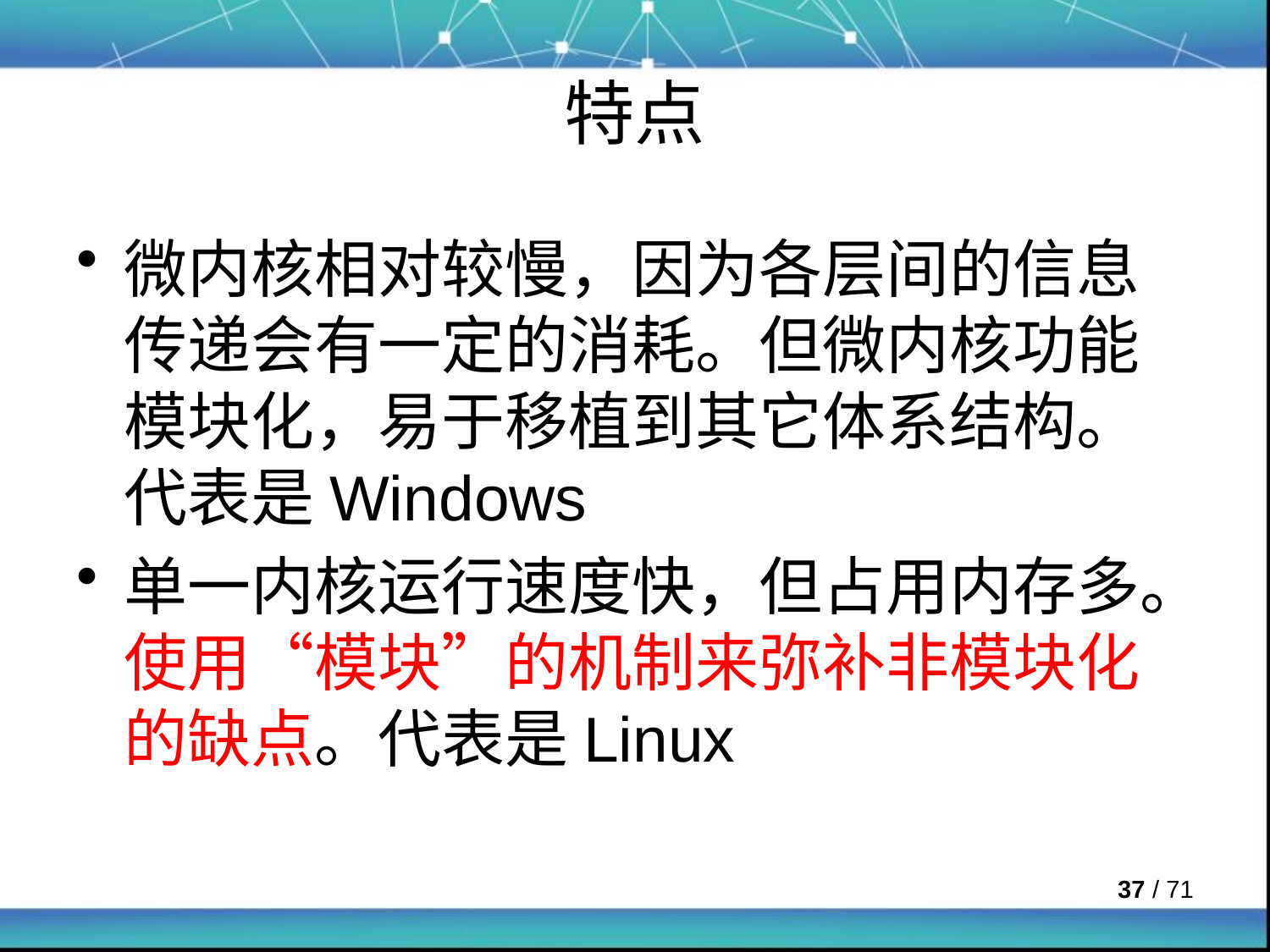

# 特点
微内核相对较慢，因为各层间的信息传递会有一定的消耗。但微内核功能模块化，易于移植到其它体系结构。代表是Windows
单一内核运行速度快，但占用内存多。使用“模块”的机制来弥补非模块化的缺点。代表是Linux
37 / 71